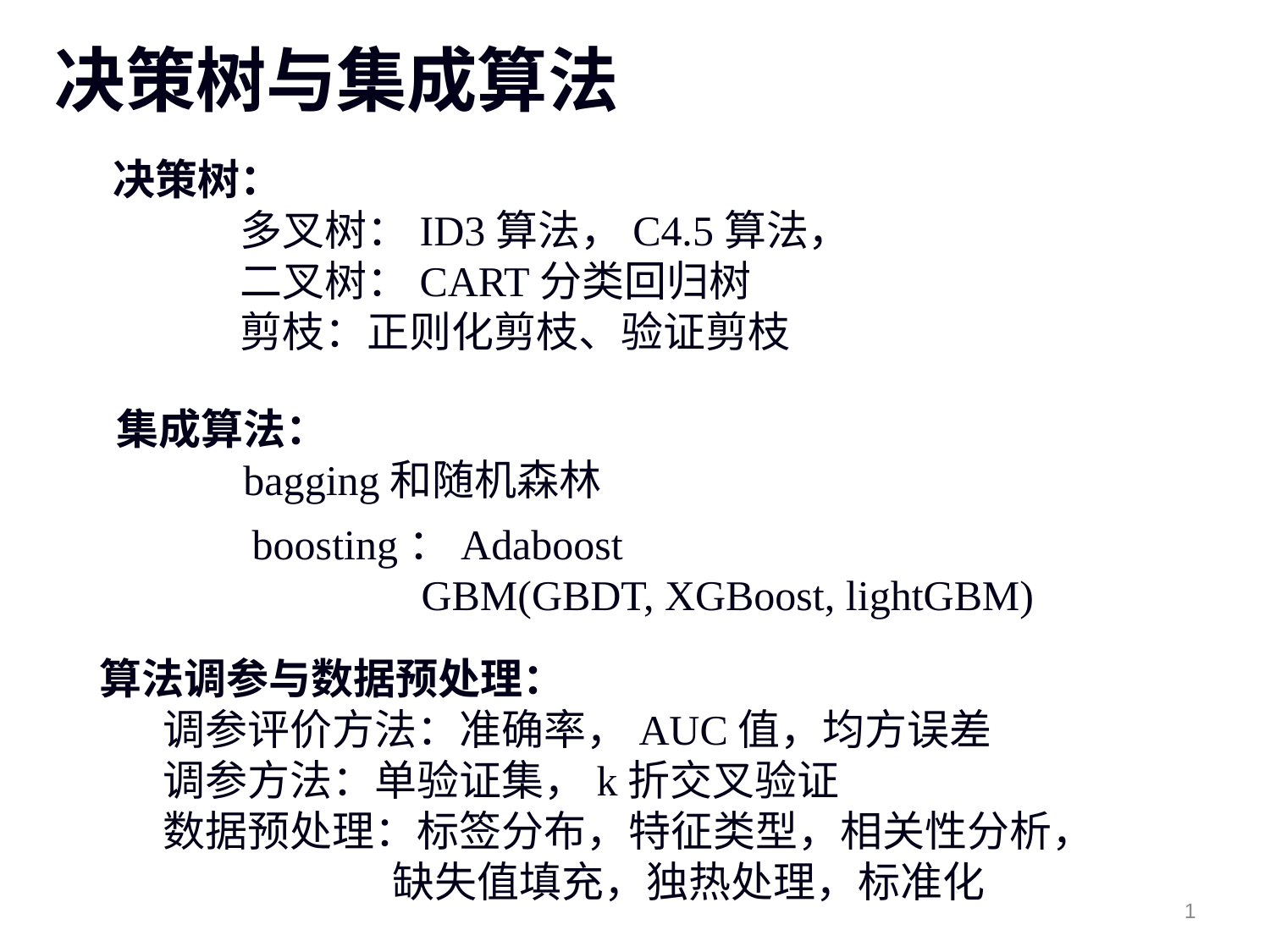

# 决策树与集成算法
决策树：
	多叉树：ID3算法，C4.5算法，
	二叉树：CART分类回归树
	剪枝：正则化剪枝、验证剪枝
集成算法：
	bagging和随机森林
boosting：Adaboost
	    GBM(GBDT, XGBoost, lightGBM)
算法调参与数据预处理：
调参评价方法：准确率，AUC值，均方误差
调参方法：单验证集，k折交叉验证
数据预处理：标签分布，特征类型，相关性分析，
		   缺失值填充，独热处理，标准化